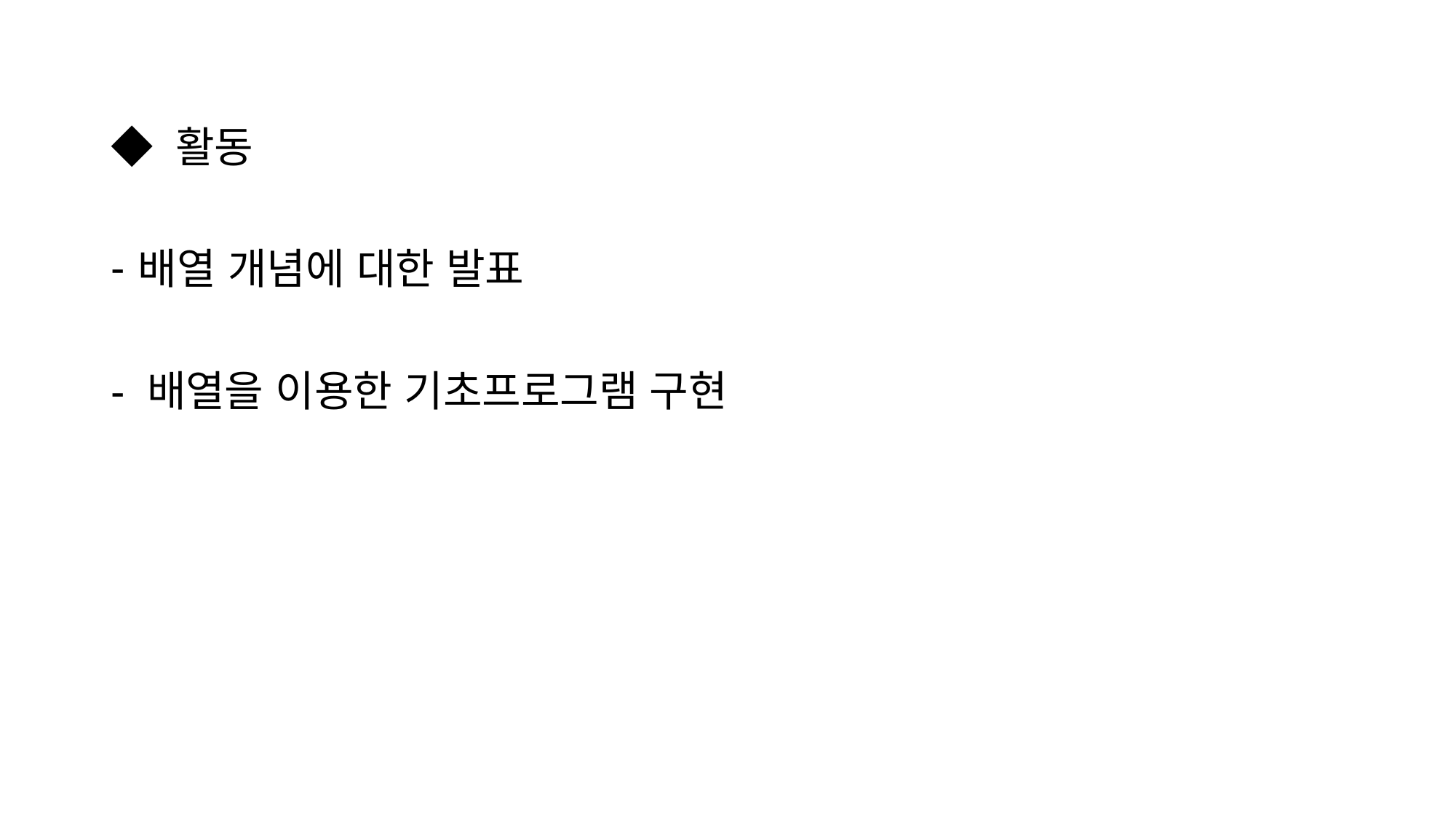

◆ 활동

배열 개념에 대한 발표

- 배열을 이용한 기초프로그램 구현